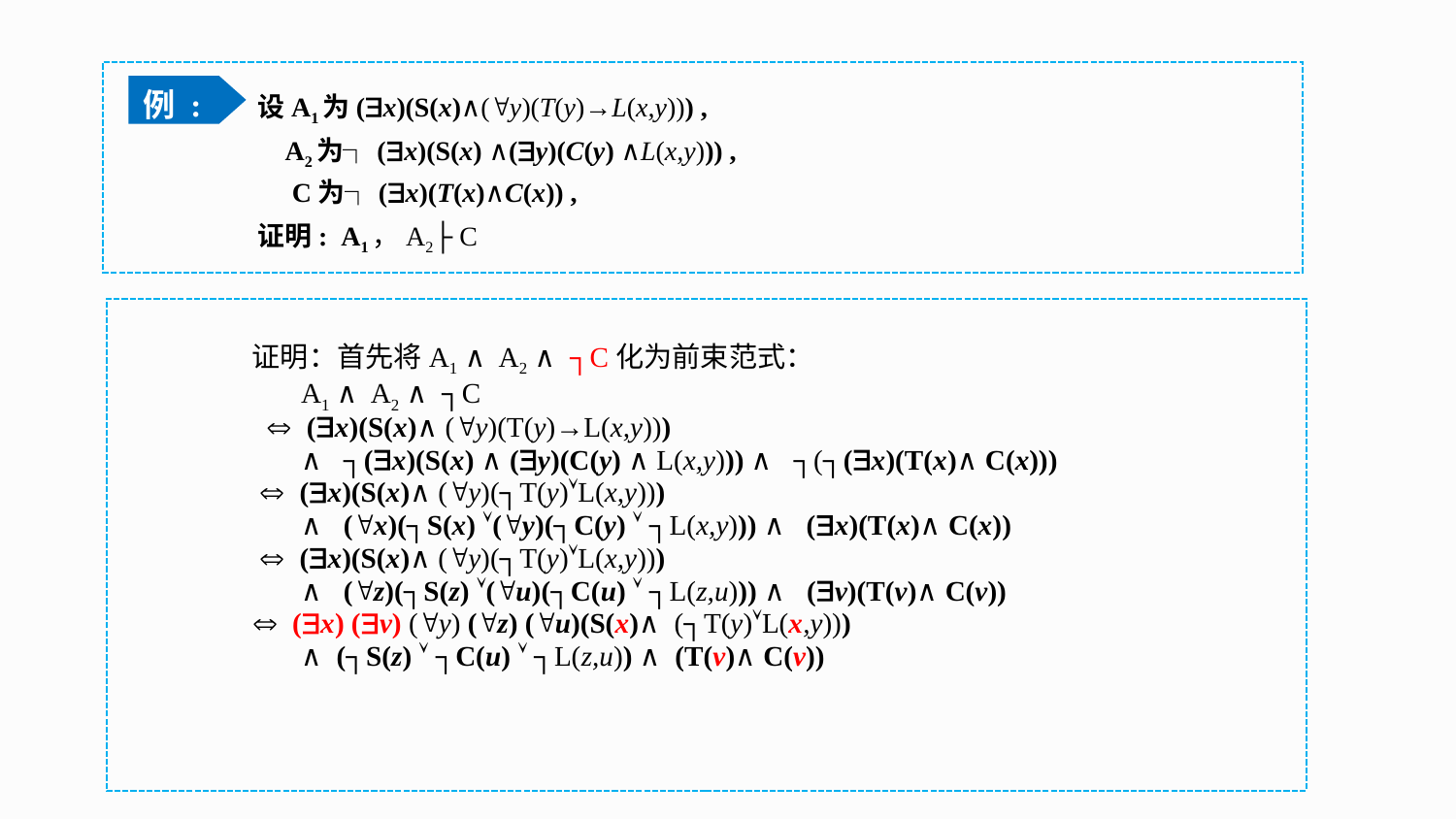

例 :
设A1为(∃x)(S(x)∧(∀y)(T(y)→L(x,y))) ,
    A2为┐(∃x)(S(x) ∧(∃y)(C(y) ∧L(x,y))) ,
     C为┐(∃x)(T(x)∧C(x)) ,
证明:  A1，A2├ C

证明：首先将A1 ∧ A2 ∧ ┐C化为前束范式：
       A1 ∧ A2 ∧ ┐C
  ⇔  (∃x)(S(x)∧(∀y)(T(y)→L(x,y)))
       ∧  ┐(∃x)(S(x) ∧(∃y)(C(y) ∧L(x,y))) ∧  ┐(┐(∃x)(T(x)∧C(x)))
 ⇔  (∃x)(S(x)∧(∀y)(┐T(y)∨L(x,y)))
       ∧  (∀x)(┐S(x) ∨(∀y)(┐C(y) ∨ ┐L(x,y))) ∧  (∃x)(T(x)∧C(x))
 ⇔  (∃x)(S(x)∧(∀y)(┐T(y)∨L(x,y)))
       ∧  (∀z)(┐S(z) ∨(∀u)(┐C(u) ∨ ┐L(z,u))) ∧  (∃v)(T(v)∧C(v))
⇔  (∃x) (∃v) (∀y) (∀z) (∀u)(S(x)∧ (┐T(y)∨L(x,y)))
       ∧ (┐S(z) ∨ ┐C(u) ∨ ┐L(z,u)) ∧ (T(v)∧C(v))